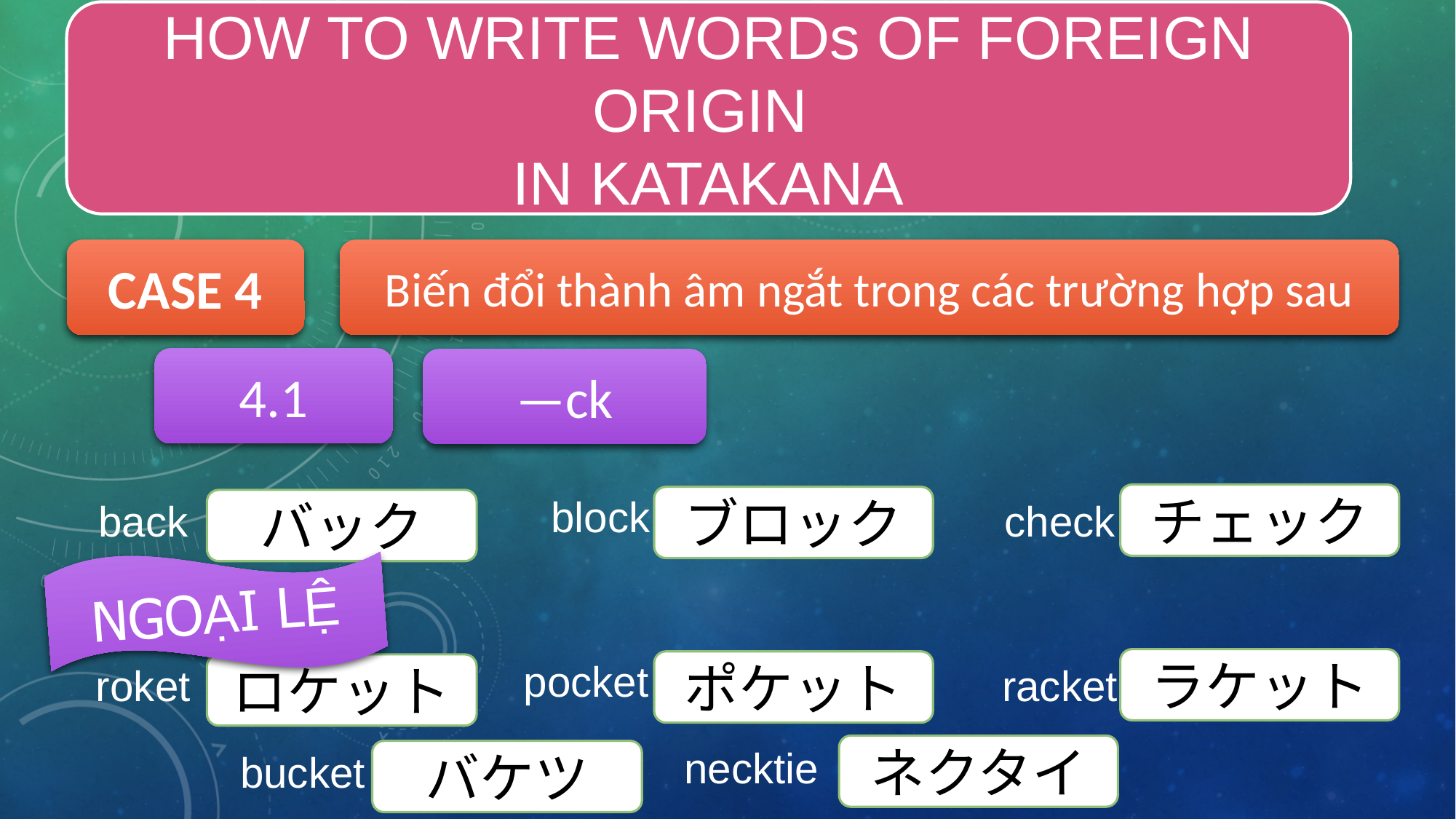

HOW TO WRITE WORDs OF FOREIGN ORIGIN
IN KATAKANA
CASE 4
Biến đổi thành âm ngắt trong các trường hợp sau
4.1
—ck
block
back
check
チェック
ブロック
バック
NGOẠI LỆ
pocket
roket
racket
ラケット
ポケット
ロケット
necktie
bucket
ネクタイ
バケツ